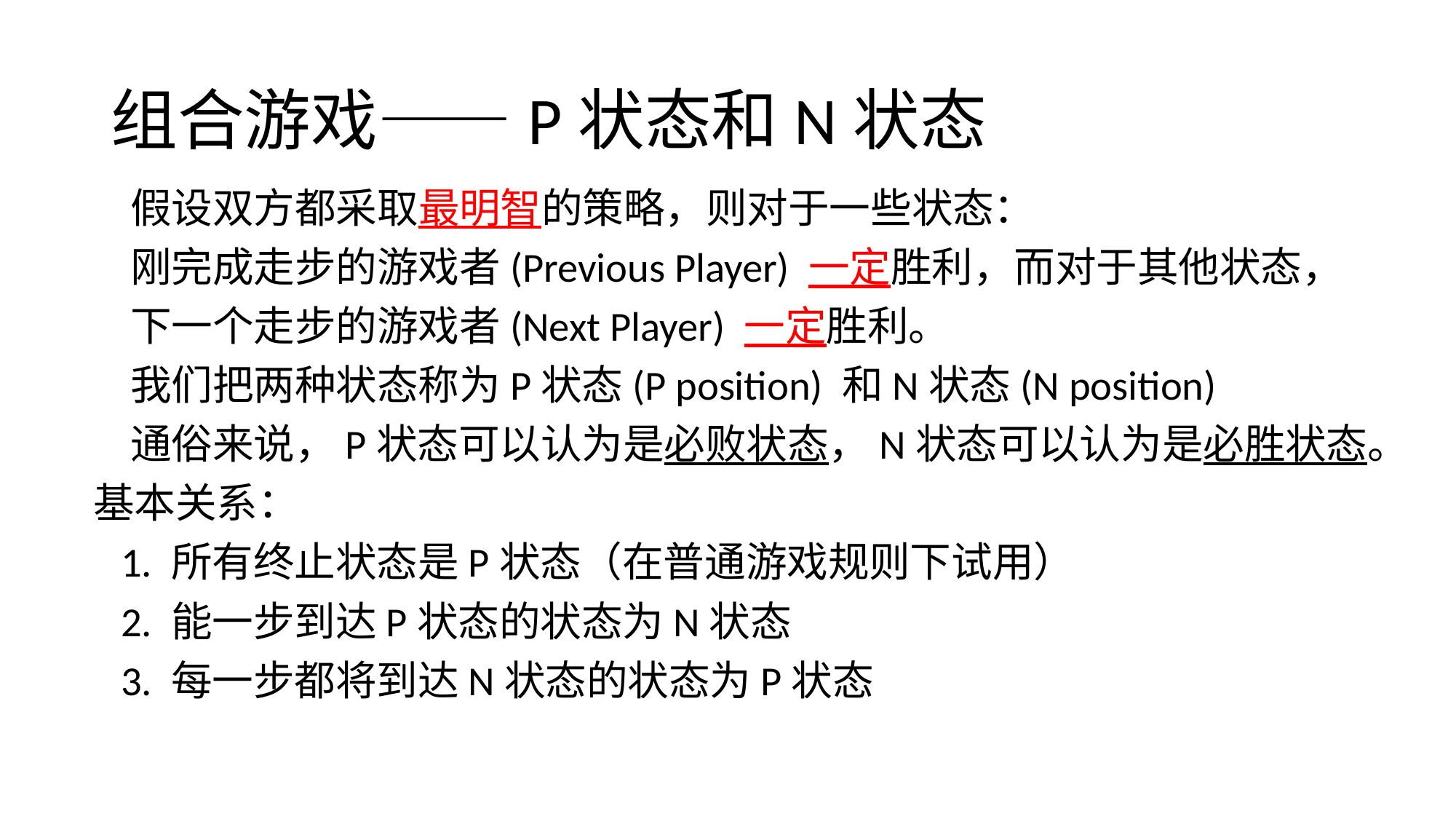

# 组合游戏——P状态和N状态
   假设双方都采取最明智的策略，则对于一些状态：
   刚完成走步的游戏者(Previous Player) 一定胜利，而对于其他状态，
   下一个走步的游戏者(Next Player) 一定胜利。
   我们把两种状态称为P状态(P position) 和N状态(N position)
   通俗来说，P状态可以认为是必败状态，N状态可以认为是必胜状态。
基本关系：
   1. 所有终止状态是P状态（在普通游戏规则下试用）
   2. 能一步到达P状态的状态为N状态
   3. 每一步都将到达N状态的状态为P状态